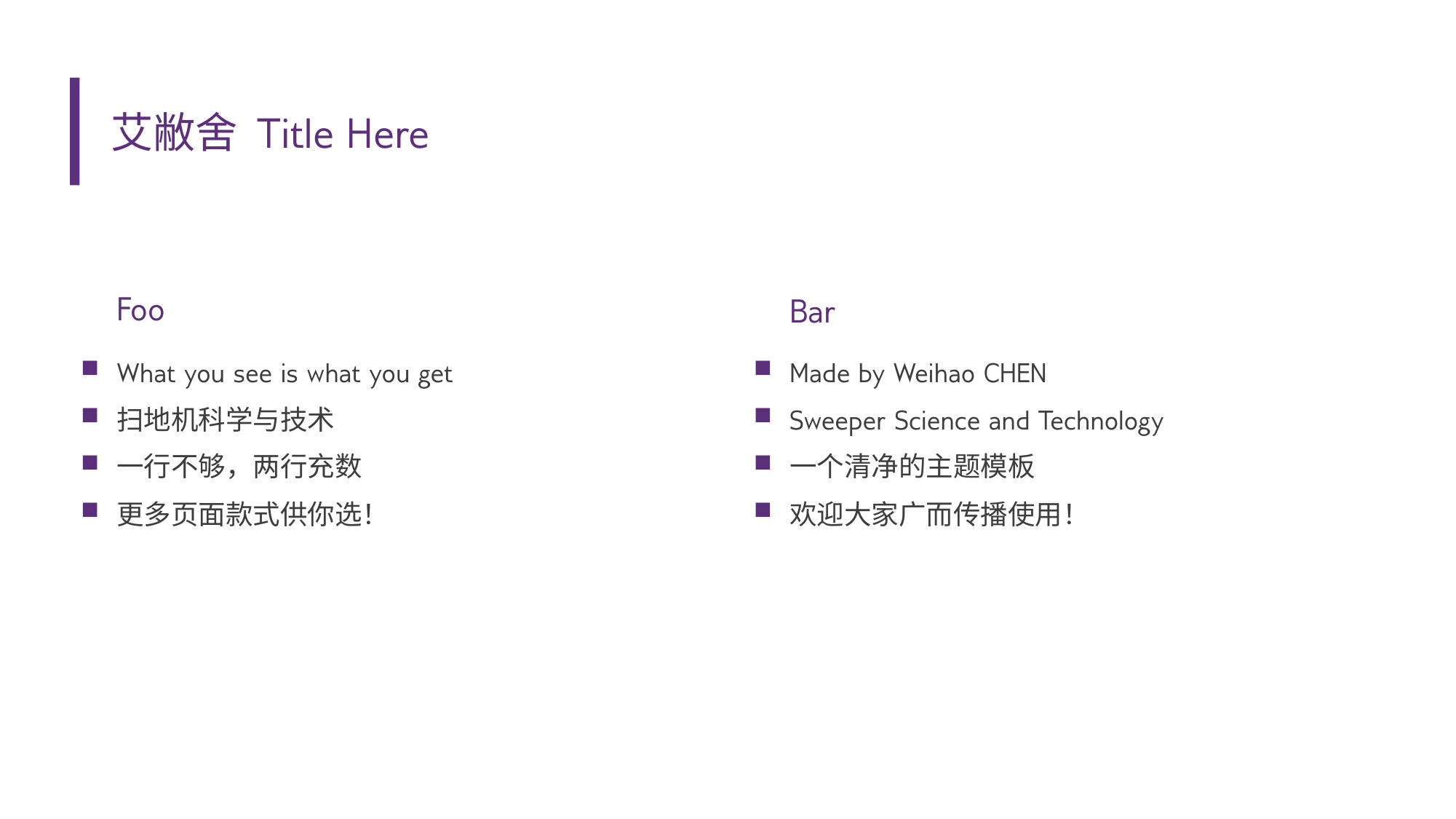

# 艾敝舍 Title Here
Foo
Bar
What you see is what you get
扫地机科学与技术
一行不够，两行充数
更多页面款式供你选！

Made by Weihao CHEN
Sweeper Science and Technology
一个清净的主题模板
欢迎大家广而传播使用！